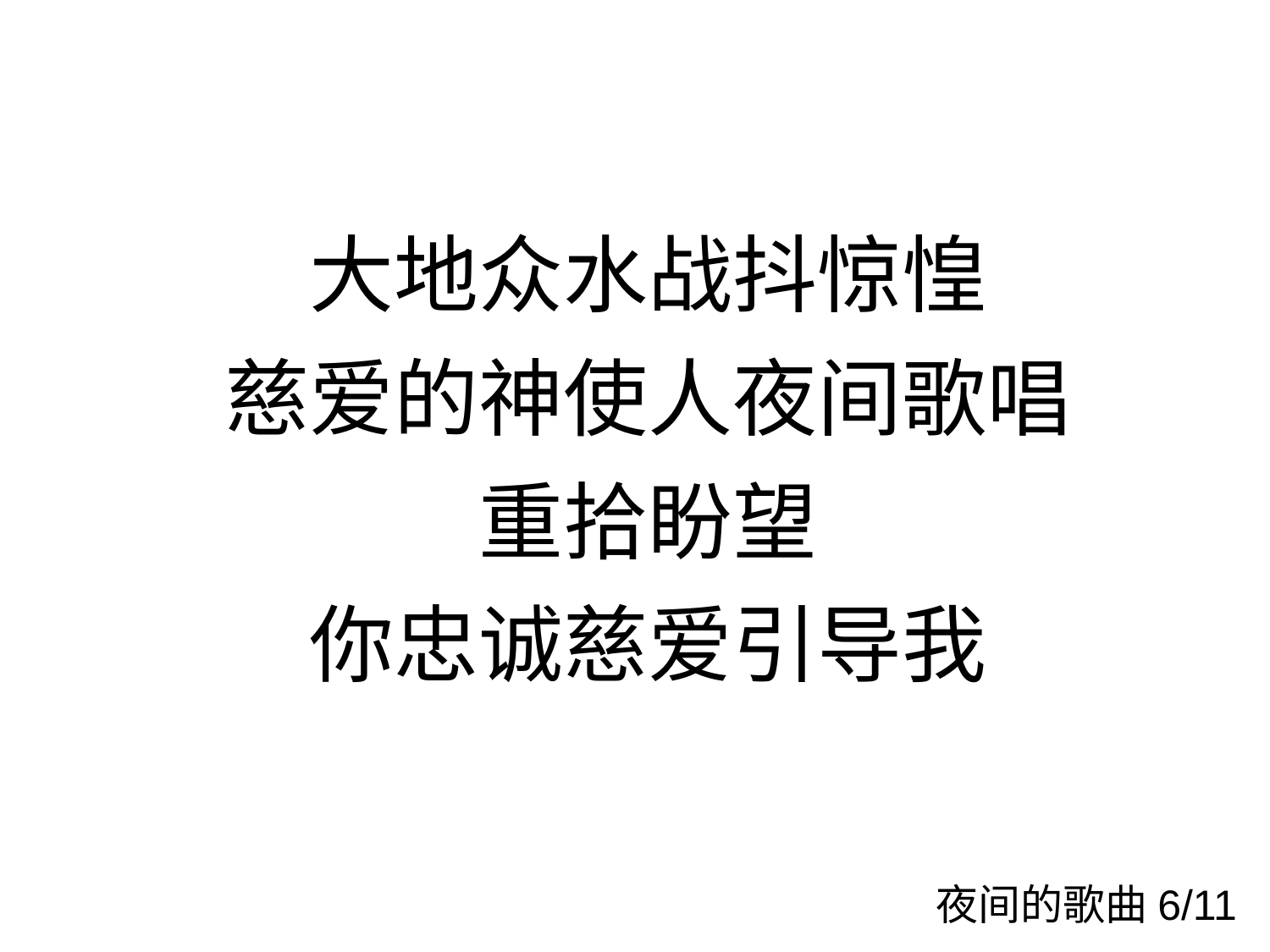

大地众水战抖惊惶
慈爱的神使人夜间歌唱
重拾盼望
你忠诚慈爱引导我
夜间的歌曲6/11